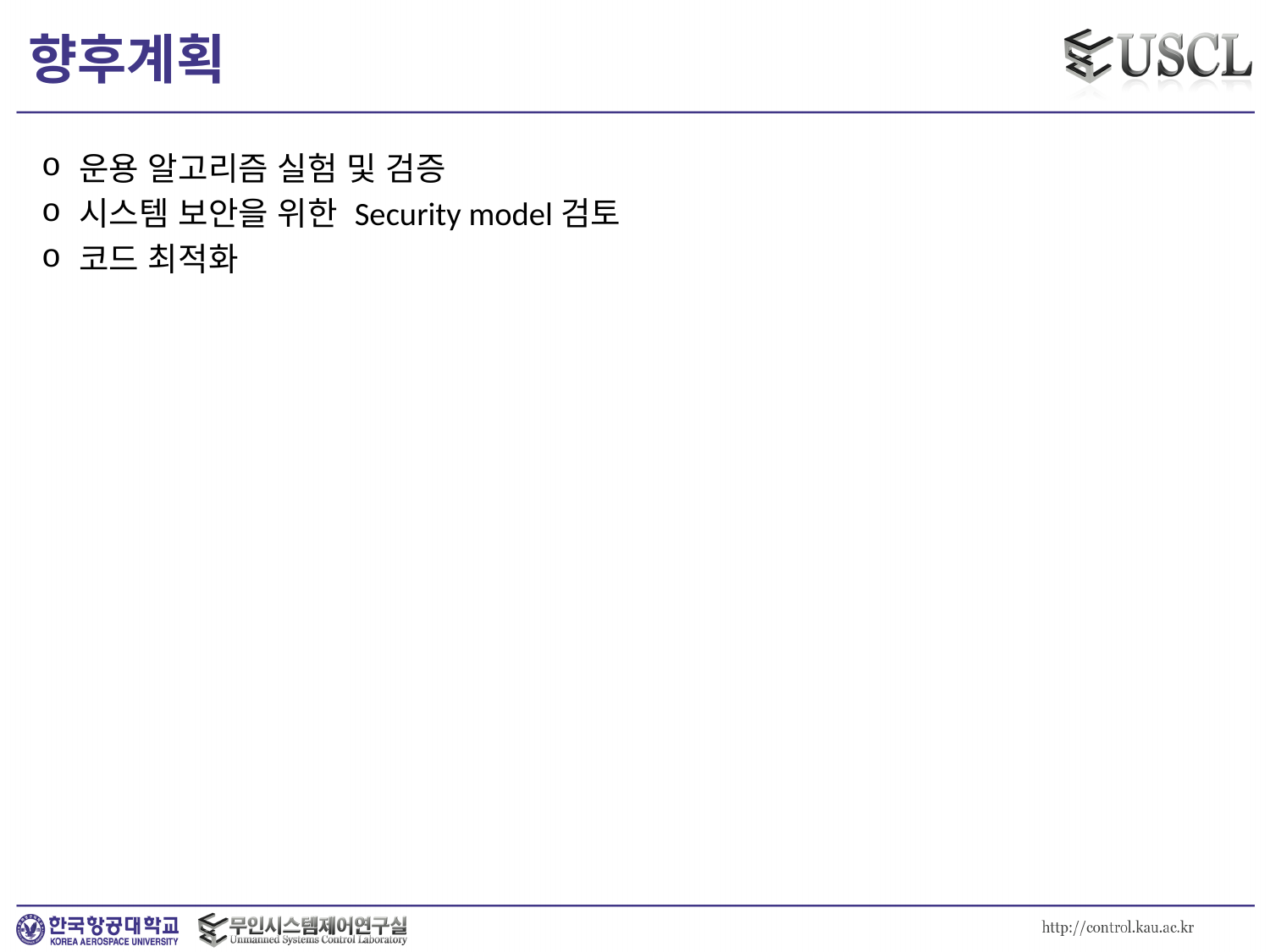

# 향후계획
운용 알고리즘 실험 및 검증
시스템 보안을 위한 Security model검토
코드 최적화